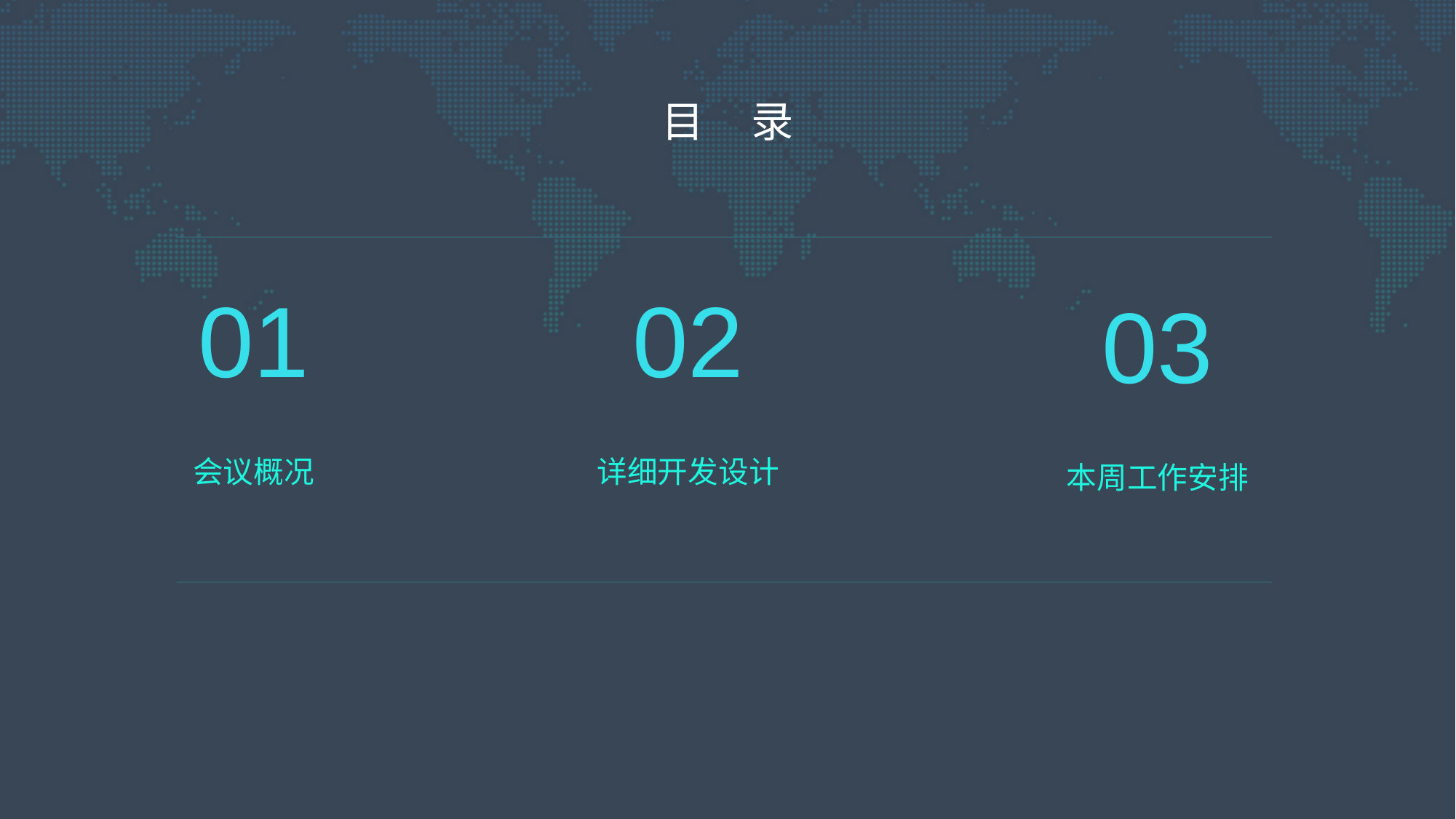

目     录
01
02
03
会议概况
详细开发设计
本周工作安排